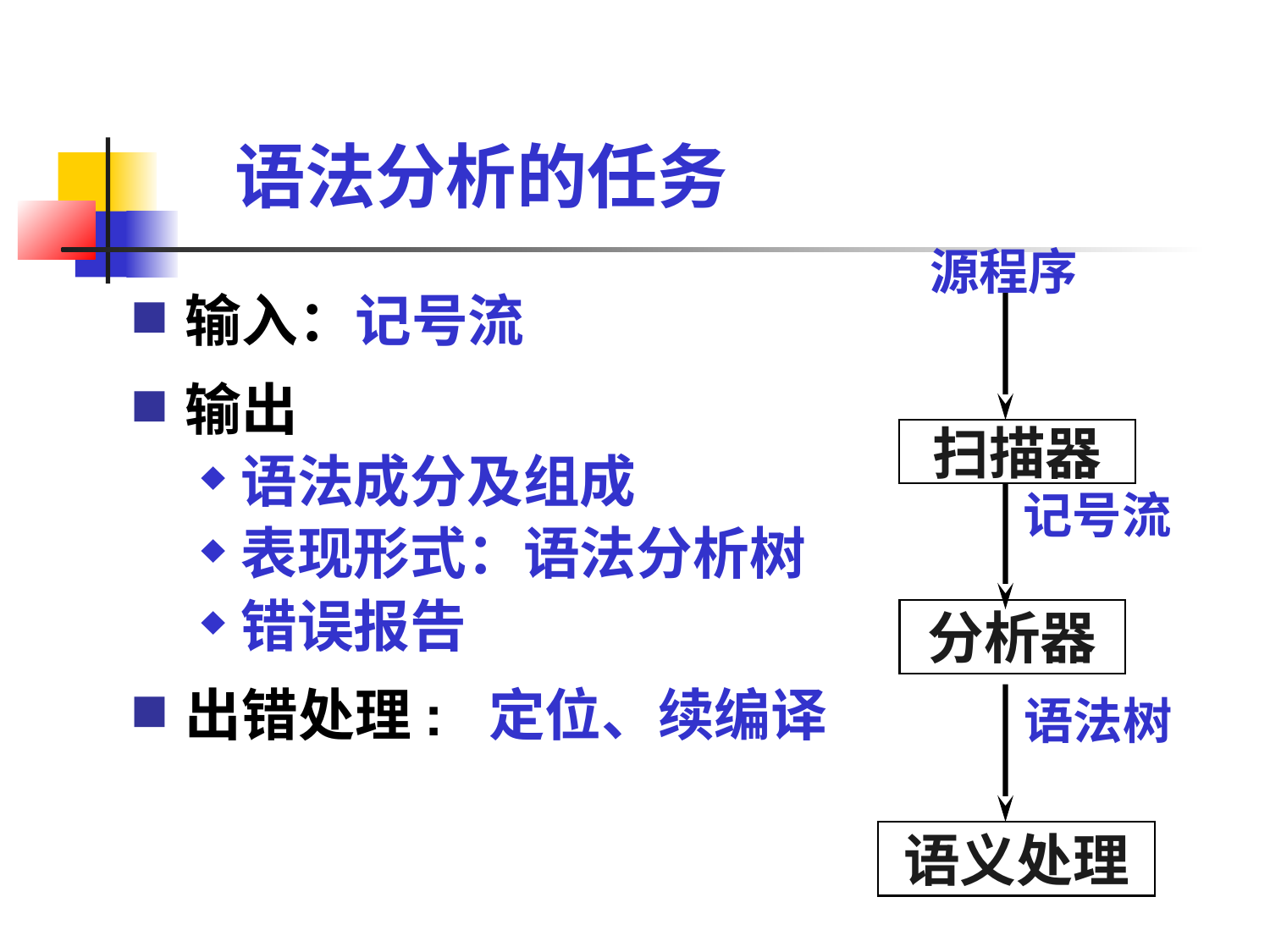

语法分析的任务
源程序
输入：记号流
输出
语法成分及组成
表现形式：语法分析树
错误报告
出错处理:  定位、续编译

扫描器
记号流

分析器
语法树

语义处理